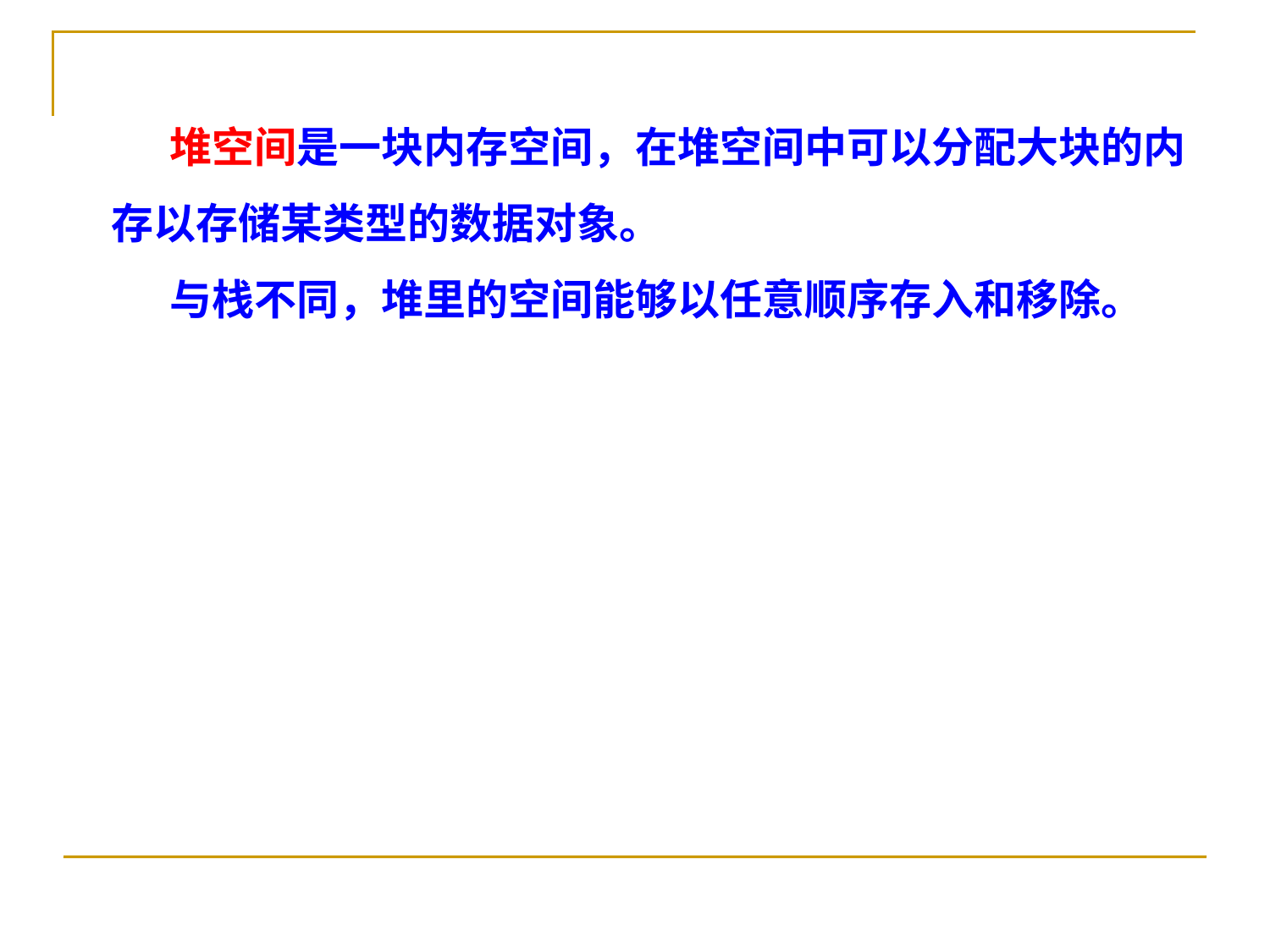

堆空间是一块内存空间，在堆空间中可以分配大块的内存以存储某类型的数据对象。
     与栈不同，堆里的空间能够以任意顺序存入和移除。